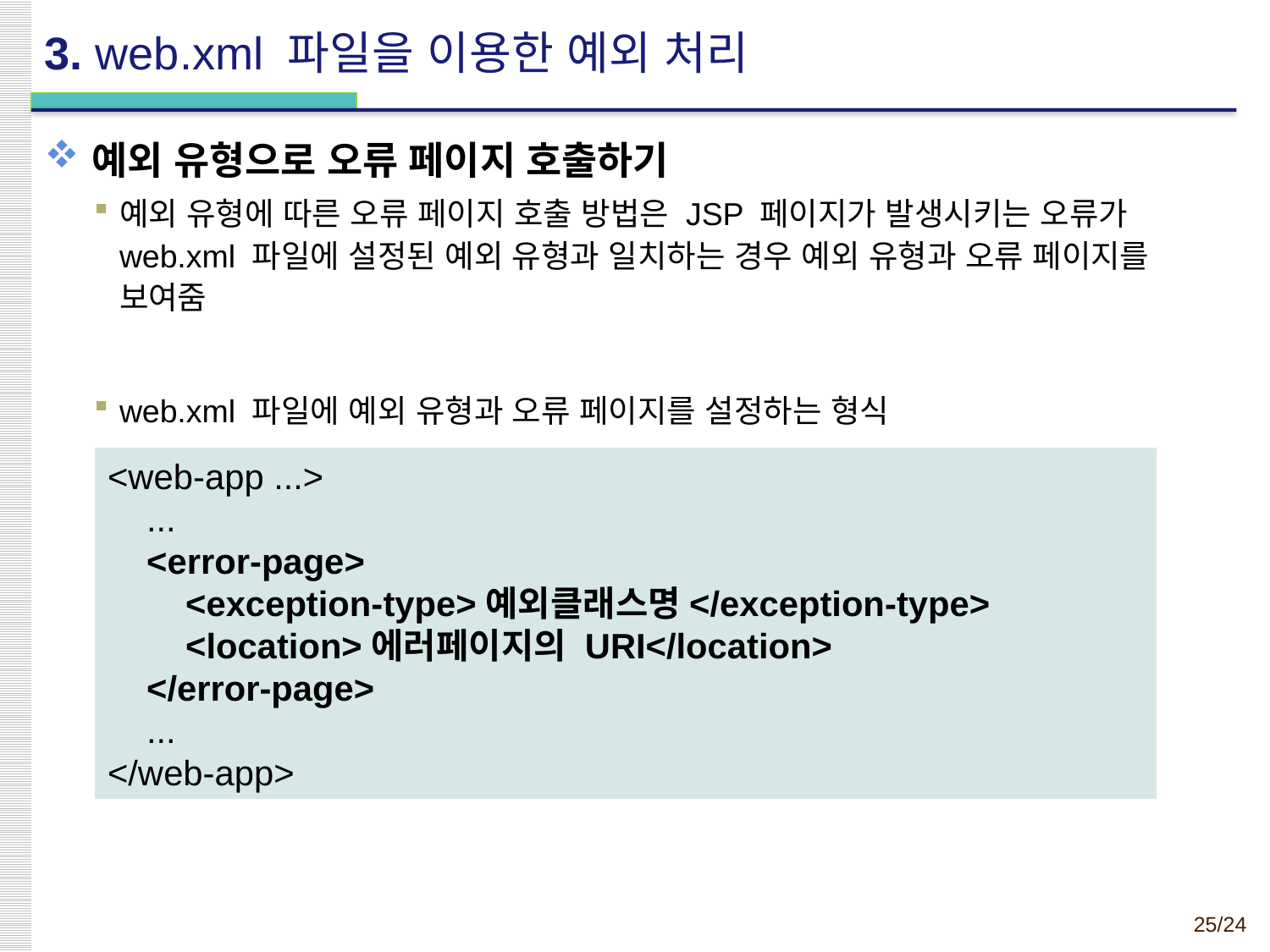

# 3. web.xml 파일을 이용한 예외 처리
예외 유형으로 오류 페이지 호출하기
예외 유형에 따른 오류 페이지 호출 방법은 JSP 페이지가 발생시키는 오류가 web.xml 파일에 설정된 예외 유형과 일치하는 경우 예외 유형과 오류 페이지를 보여줌

web.xml 파일에 예외 유형과 오류 페이지를 설정하는 형식
<web-app ...>
    ...
    <error-page>
        <exception-type>예외클래스명</exception-type>
        <location>에러페이지의 URI</location>
    </error-page>
    ...
</web-app>